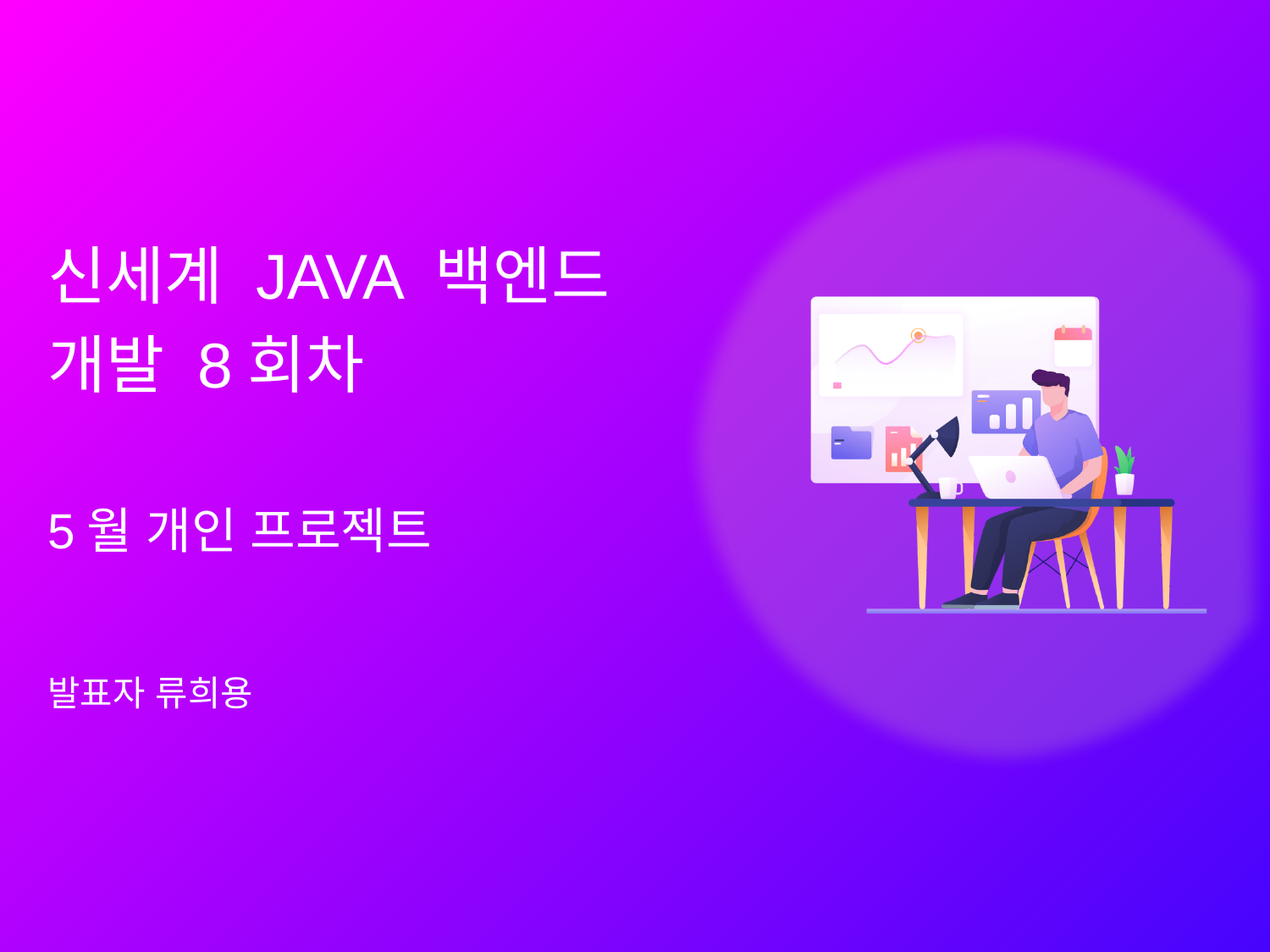

신세계 JAVA 백엔드
개발 8회차

5월 개인 프로젝트

발표자 류희용